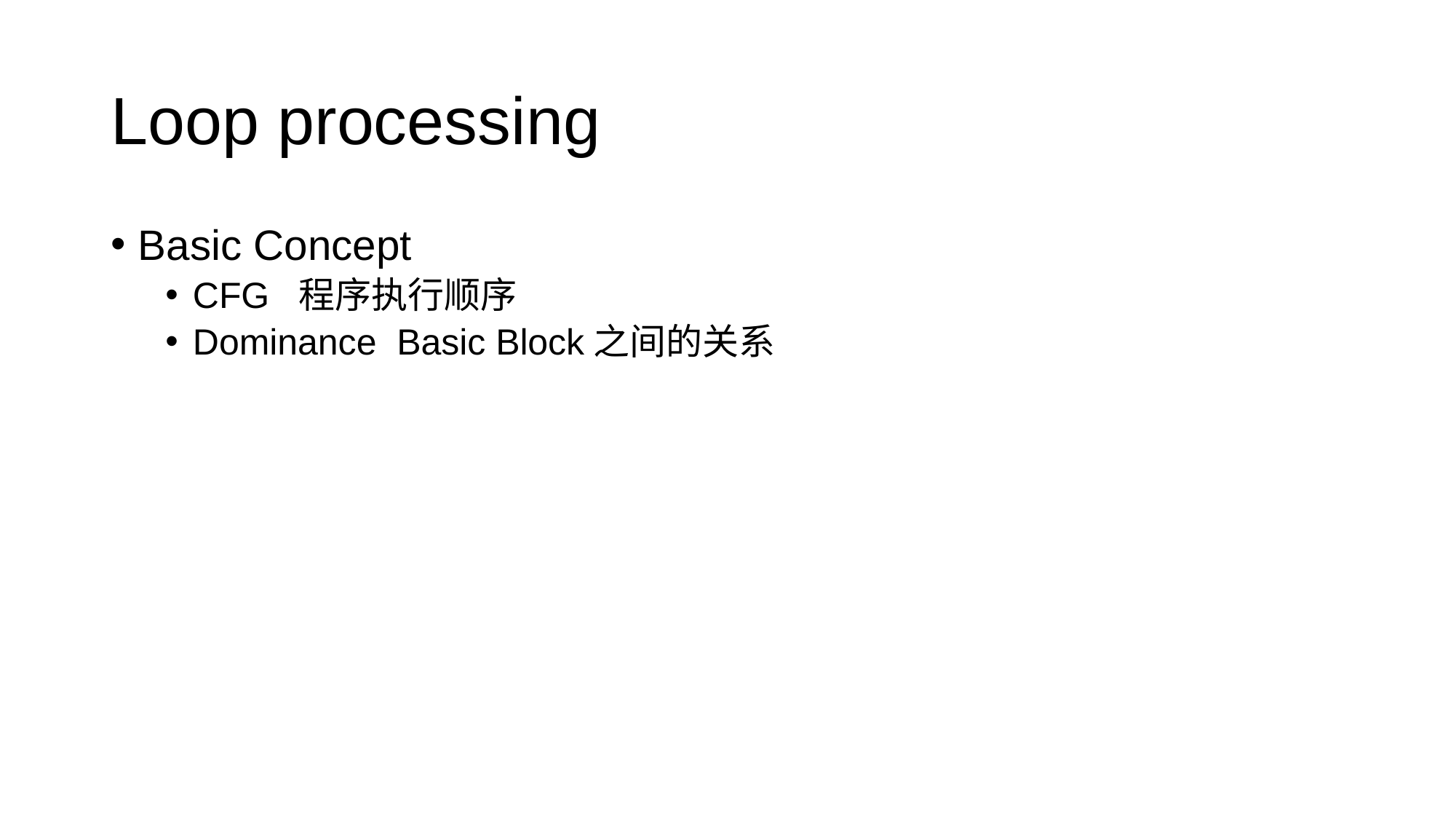

# Loop processing
Basic Concept
CFG  程序执行顺序
Dominance  Basic Block之间的关系